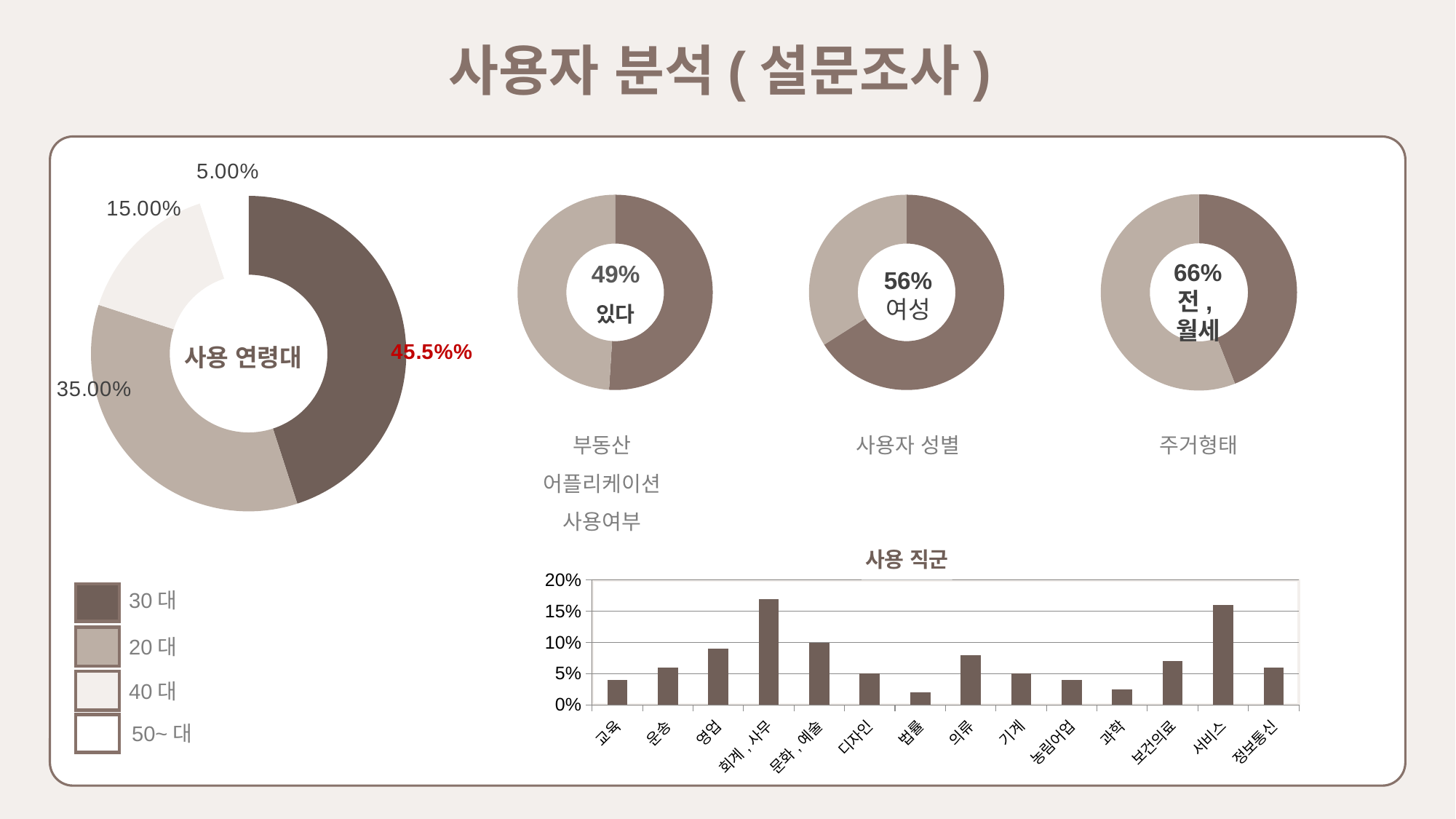

사용자 분석(설문조사)

### Chart

| Category | 계열 1 |
|---|---|
| 없다 | 0.51 |
| 있다 | 0.49 |

### Chart

| Category | 계열 1 |
|---|---|
| 안드로이드 | 0.66 |
| IOS | 0.34 |

### Chart

| Category | 계열 1 |
|---|---|
| 남성 | 0.44 |
| 여성 | 0.56 |

### Chart

| Category | 판매 |
|---|---|
| 30,40 | 0.45 |
| 10,20 | 0.35 |
| 50,60 | 0.15 |
| 60~ | 0.05 |
66%
전,월세
49%
있다
56%
여성
사용 연령대
주거형태
부동산 어플리케이션 사용여부
사용자 성별

### Chart: 사용 직군

| Category | 계열 1 |
|---|---|
| 교육 | 0.04 |
| 운송 | 0.06 |
| 영업 | 0.09 |
| 회계,사무 | 0.17 |
| 문화,예술 | 0.1 |
| 디자인 | 0.05 |
| 법률 | 0.02 |
| 의류 | 0.08 |
| 기계 | 0.05 |
| 농림어업 | 0.04 |
| 과학 | 0.025 |
| 보건의료 | 0.07 |
| 서비스 | 0.16 |
| 정보통신 | 0.06 |
30대

20대

40대

50~대